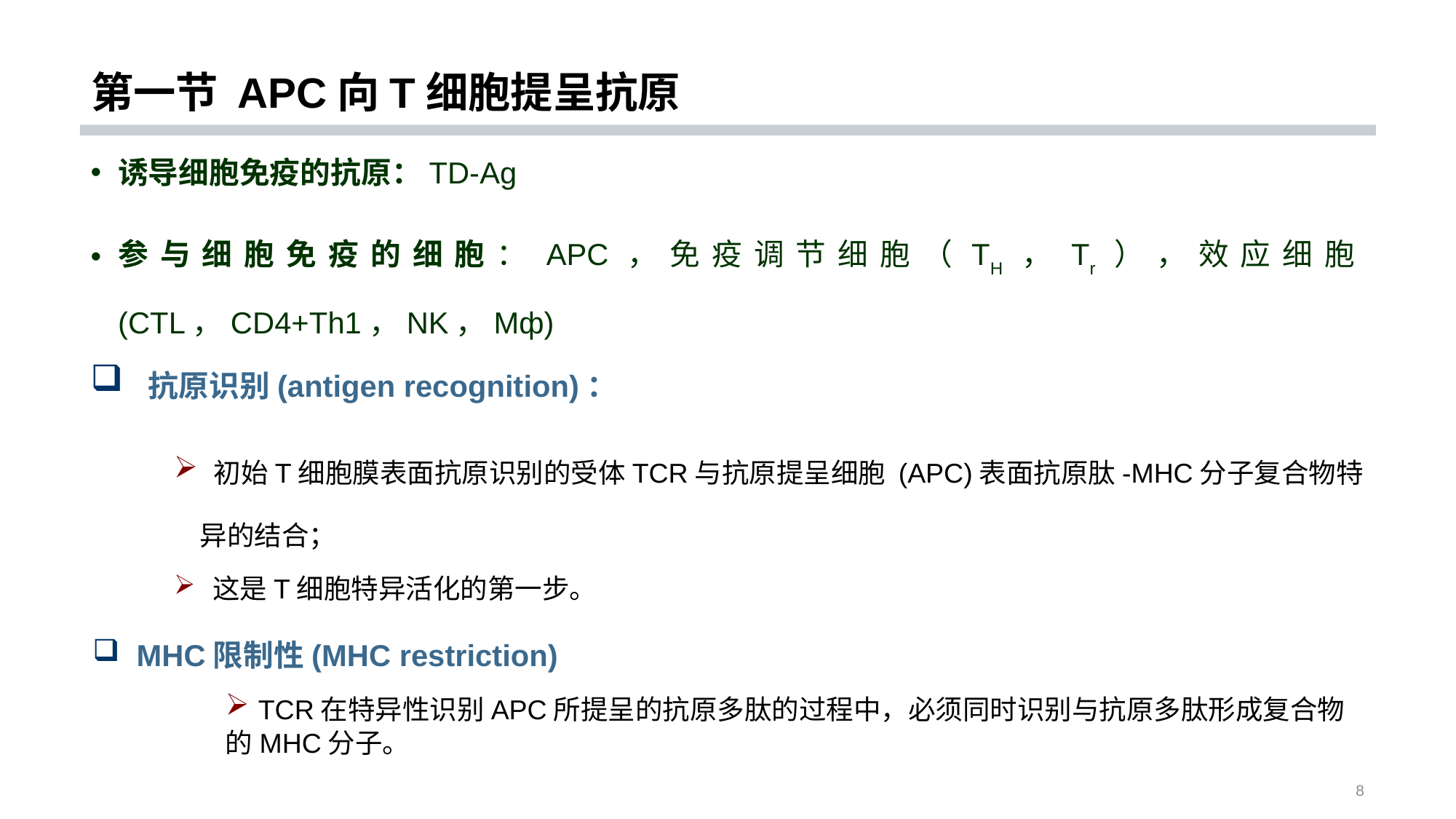

# 第一节 APC向T细胞提呈抗原
诱导细胞免疫的抗原：TD-Ag
参与细胞免疫的细胞：APC，免疫调节细胞（TH，Tr），效应细胞(CTL，CD4+Th1，NK，Mф)
  抗原识别(antigen recognition)：
 初始T细胞膜表面抗原识别的受体TCR与抗原提呈细胞 (APC)表面抗原肽-MHC分子复合物特异的结合；
 这是T细胞特异活化的第一步。
  MHC限制性(MHC restriction)
 TCR在特异性识别APC所提呈的抗原多肽的过程中，必须同时识别与抗原多肽形成复合物的MHC分子。
8